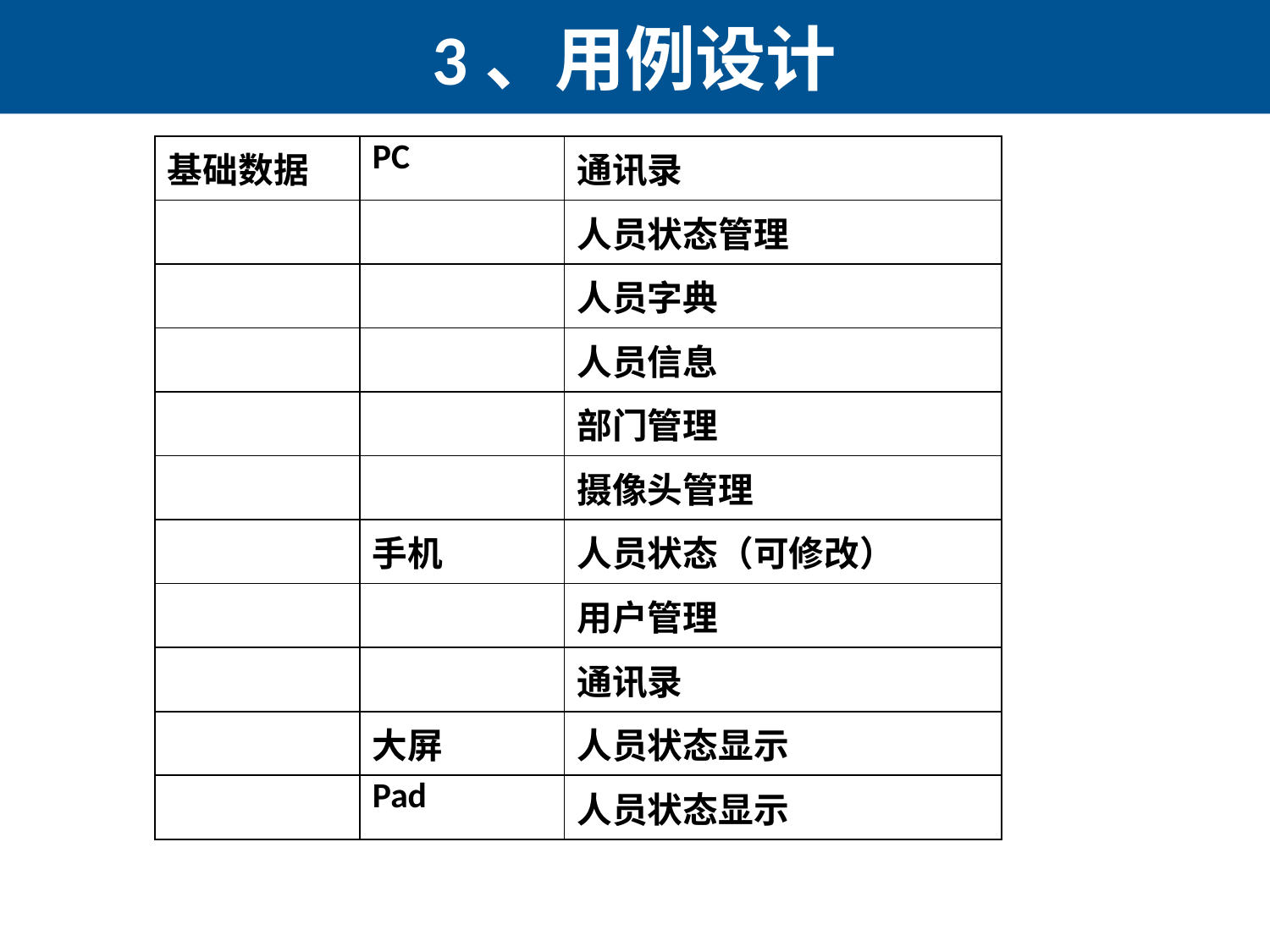

# 3、用例设计
| 基础数据 | PC | 通讯录 |
| --- | --- | --- |
|  |  | 人员状态管理 |
|  |  | 人员字典 |
|  |  | 人员信息 |
|  |  | 部门管理 |
|  |  | 摄像头管理 |
|  | 手机 | 人员状态（可修改） |
|  |  | 用户管理 |
|  |  | 通讯录 |
|  | 大屏 | 人员状态显示 |
|  | Pad | 人员状态显示 |